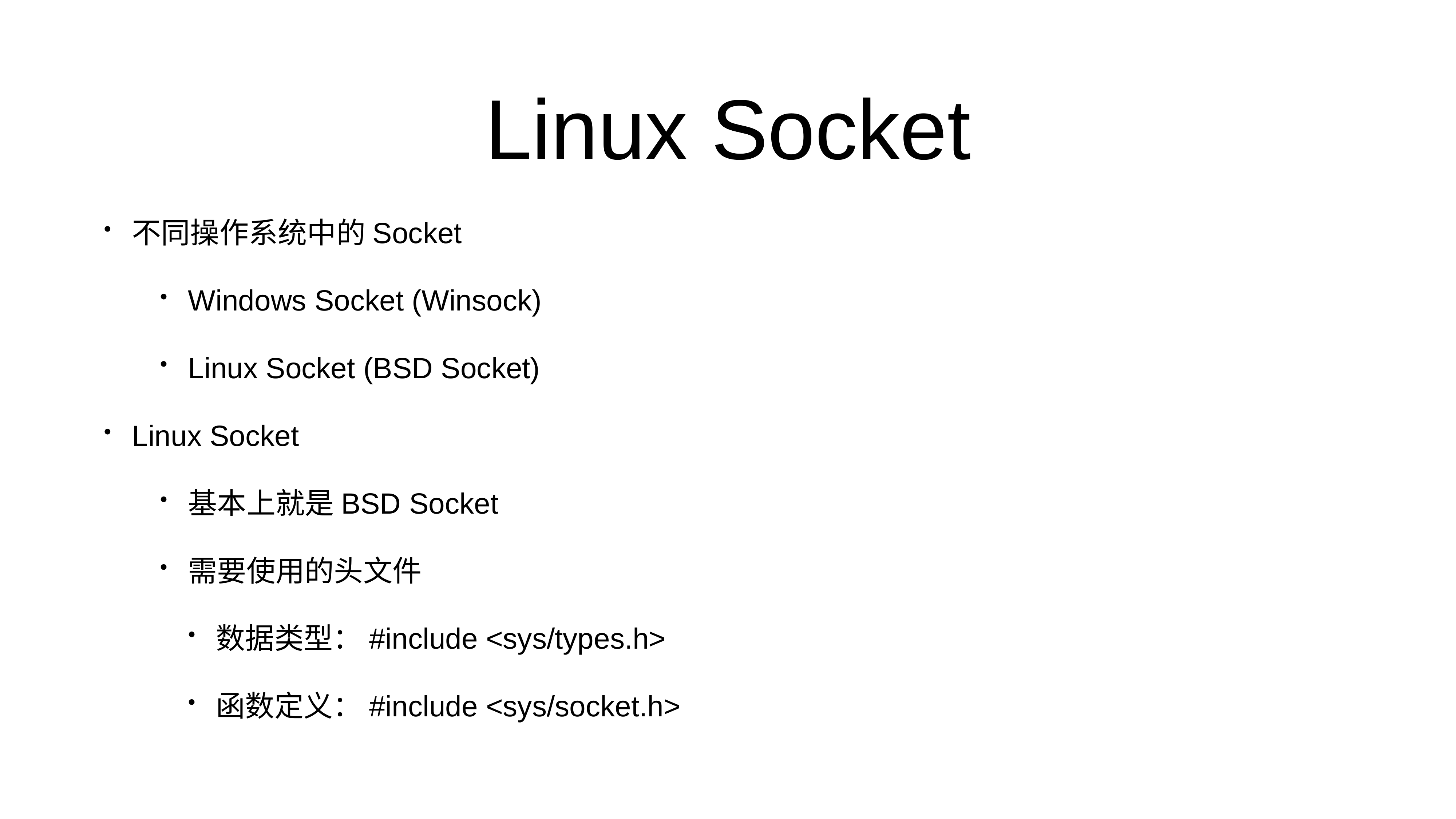

# Linux Socket
不同操作系统中的Socket
Windows Socket (Winsock)
Linux Socket (BSD Socket)
Linux Socket
基本上就是BSD Socket
需要使用的头文件
数据类型：#include <sys/types.h>
函数定义：#include <sys/socket.h>